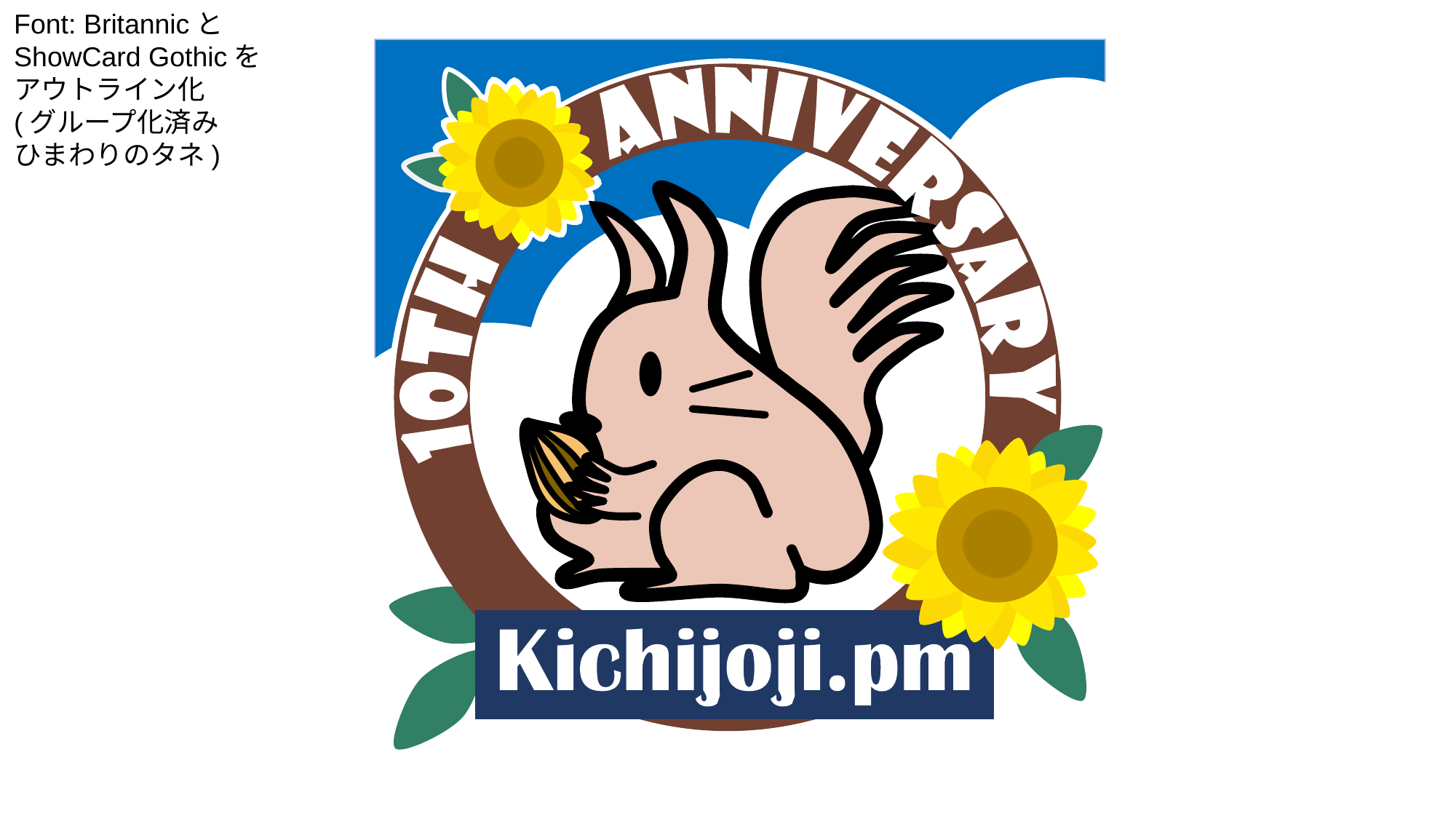

Font: Britannicと
ShowCard Gothicを
アウトライン化
(グループ化済み
ひまわりのタネ)